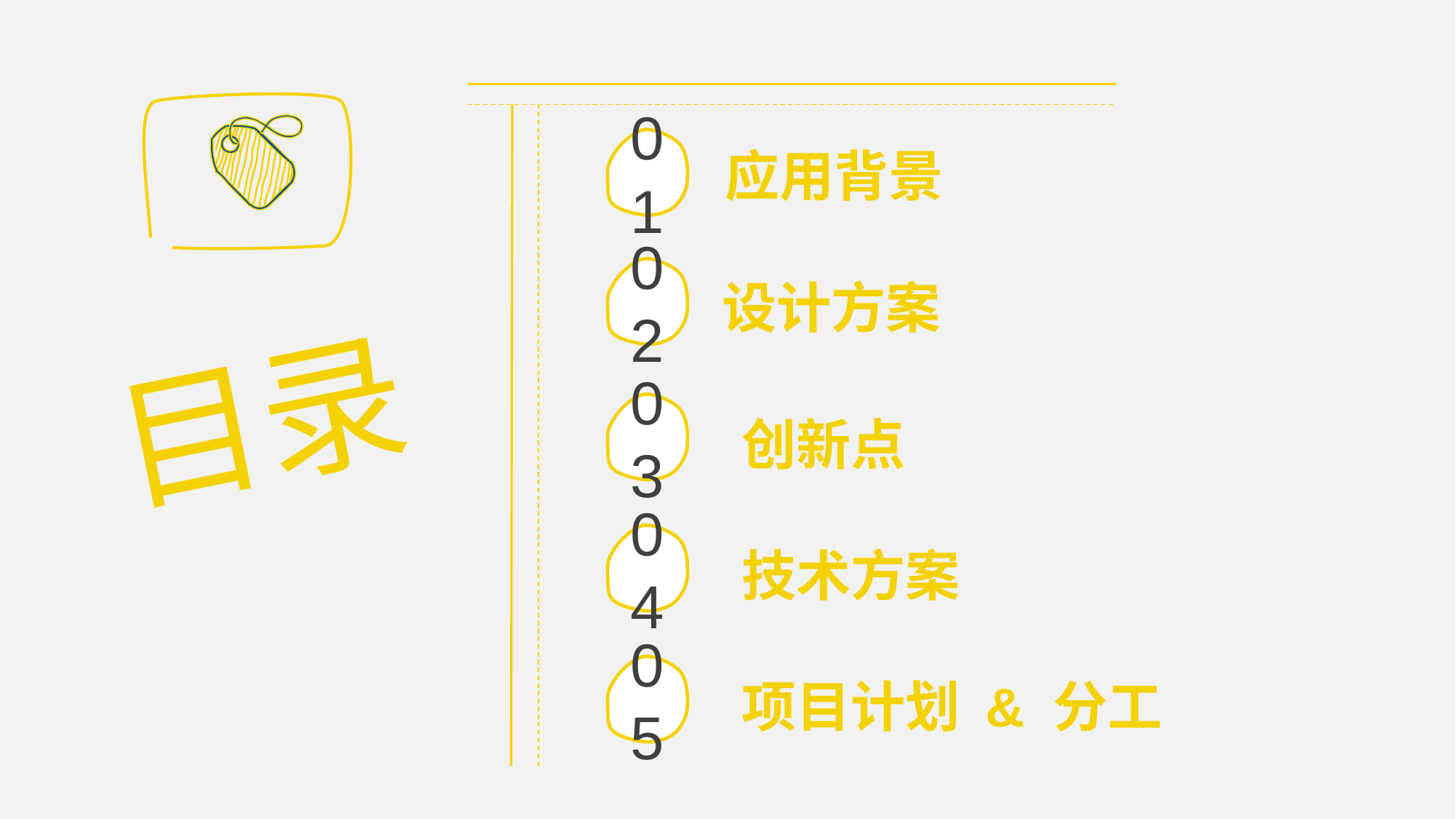

01
应用背景
02
设计方案
目录
03
创新点
04
技术方案
05
项目计划 & 分工